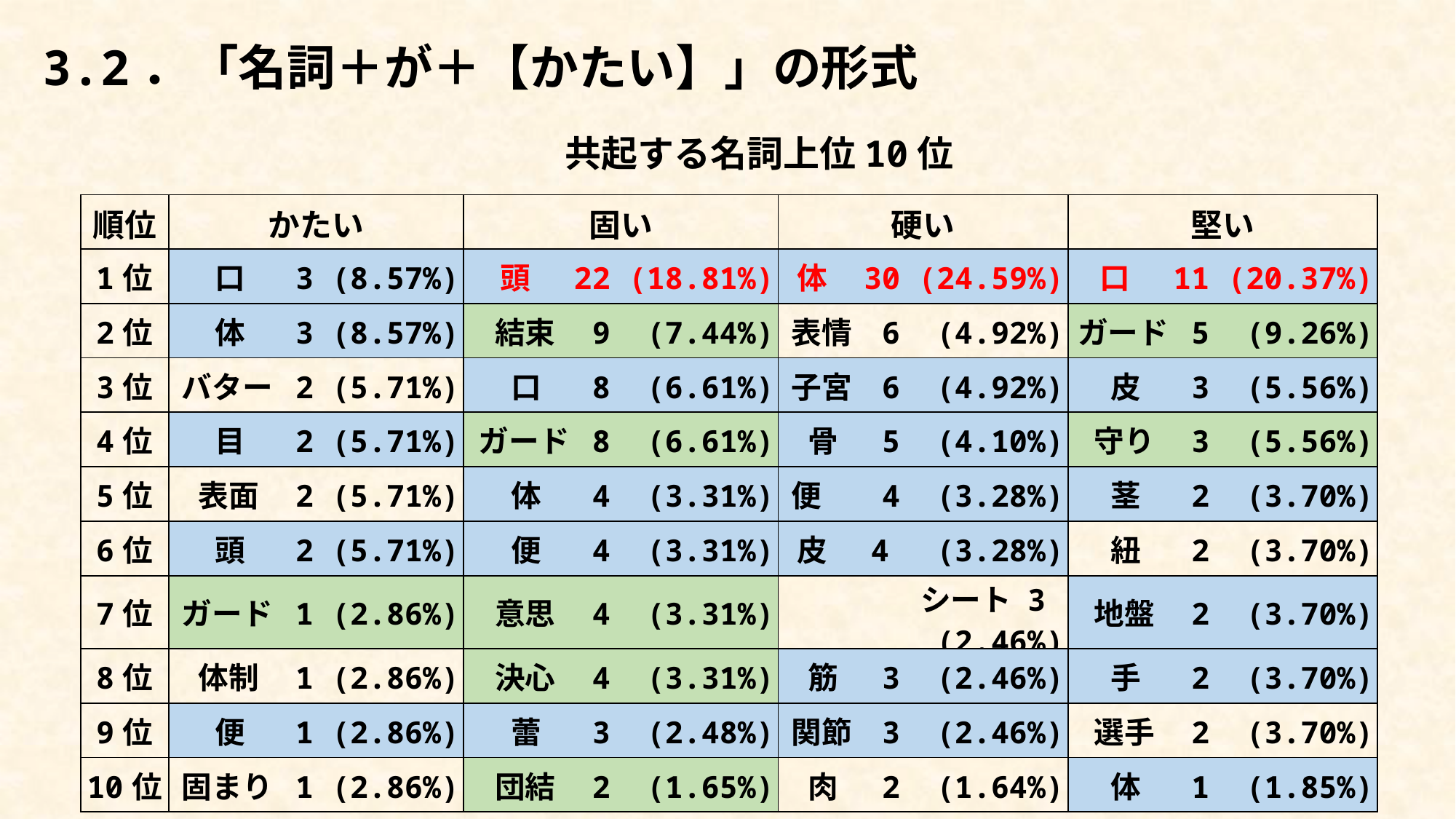

3.2．「名詞＋が＋【かたい】」の形式
共起する名詞上位10位
| 順位 | かたい | 固い | 硬い | 堅い |
| --- | --- | --- | --- | --- |
| 1位 | 口 3 (8.57%) | 頭 22 (18.81%) | 体 30 (24.59%) | 口 11 (20.37%) |
| 2位 | 体 3 (8.57%) | 結束 9 (7.44%) | 表情 6 (4.92%) | ガード 5 (9.26%) |
| 3位 | バター 2 (5.71%) | 口 8 (6.61%) | 子宮 6 (4.92%) | 皮 3 (5.56%) |
| 4位 | 目 2 (5.71%) | ガード 8 (6.61%) | 骨 5 (4.10%) | 守り 3 (5.56%) |
| 5位 | 表面 2 (5.71%) | 体 4 (3.31%) | 便　 4 (3.28%) | 茎 2 (3.70%) |
| 6位 | 頭 2 (5.71%) | 便 4 (3.31%) | 皮 4　(3.28%) | 紐 2 (3.70%) |
| 7位 | ガード 1 (2.86%) | 意思 4 (3.31%) | シート 3 (2.46%) | 地盤 2 (3.70%) |
| 8位 | 体制 1 (2.86%) | 決心 4 (3.31%) | 筋 3 (2.46%) | 手 2 (3.70%) |
| 9位 | 便 1 (2.86%) | 蕾 3 (2.48%) | 関節 3 (2.46%) | 選手 2 (3.70%) |
| 10位 | 固まり 1 (2.86%) | 団結 2 (1.65%) | 肉 2 (1.64%) | 体 1 (1.85%) |